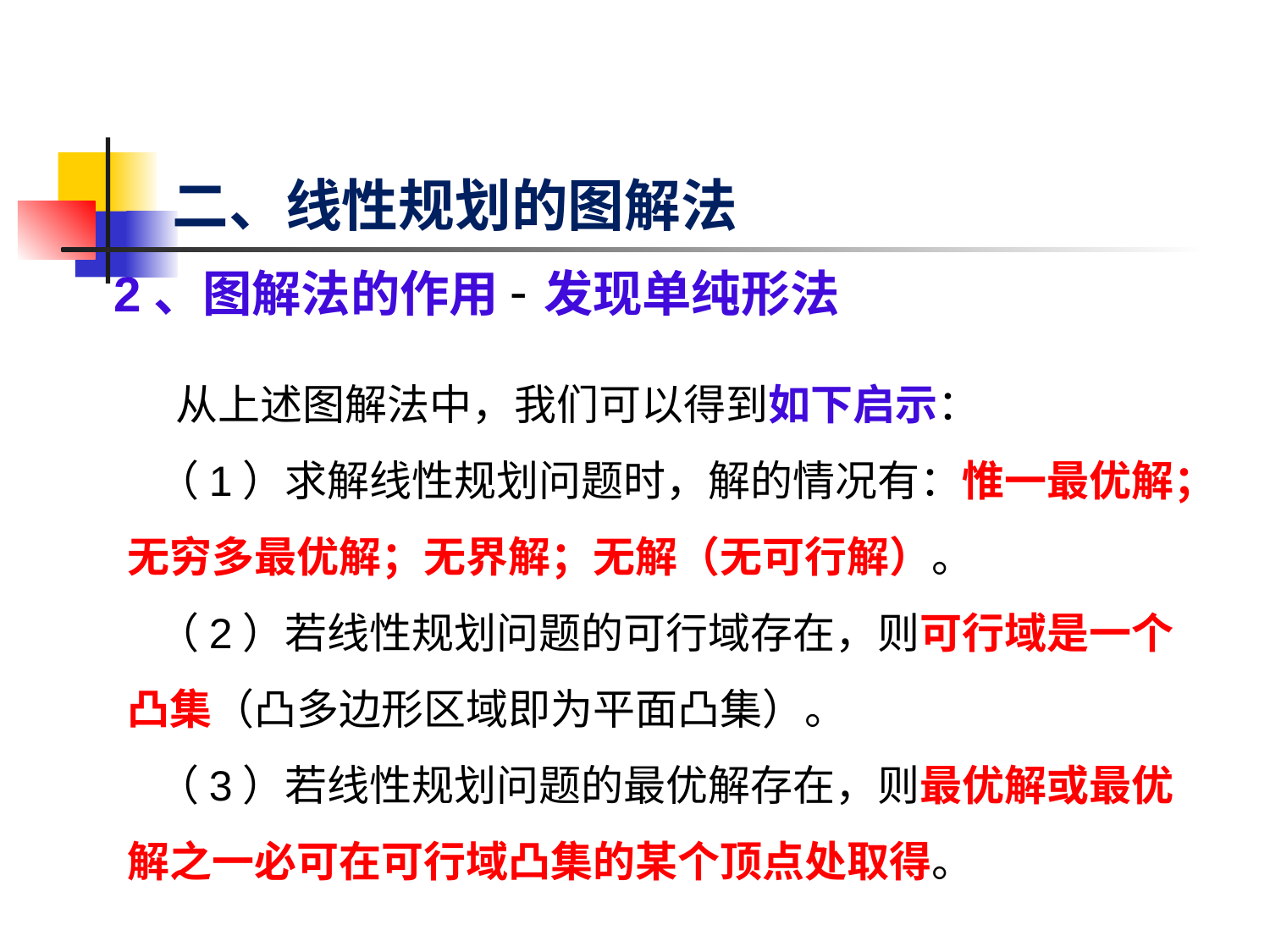

# 二、线性规划的图解法
2、图解法的作用-发现单纯形法
    从上述图解法中，我们可以得到如下启示：
  （1）求解线性规划问题时，解的情况有：惟一最优解；无穷多最优解；无界解；无解（无可行解）。
  （2）若线性规划问题的可行域存在，则可行域是一个凸集（凸多边形区域即为平面凸集）。
  （3）若线性规划问题的最优解存在，则最优解或最优解之一必可在可行域凸集的某个顶点处取得。